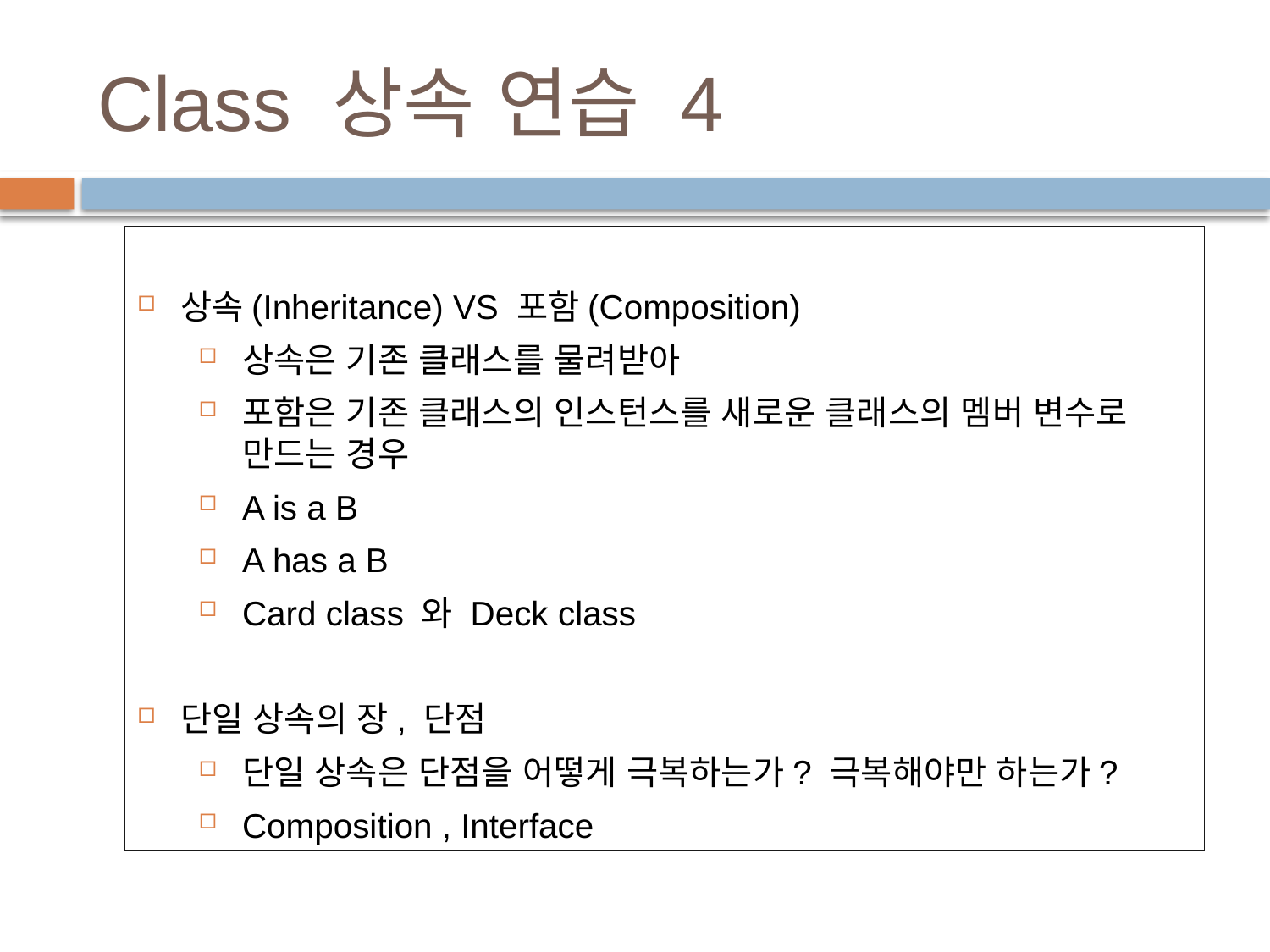

# Class 상속 연습 4

상속(Inheritance) VS 포함(Composition)
상속은 기존 클래스를 물려받아
포함은 기존 클래스의 인스턴스를 새로운 클래스의 멤버 변수로 만드는 경우
A is a B
A has a B
Card class 와 Deck class

단일 상속의 장, 단점
단일 상속은 단점을 어떻게 극복하는가? 극복해야만 하는가?
Composition , Interface